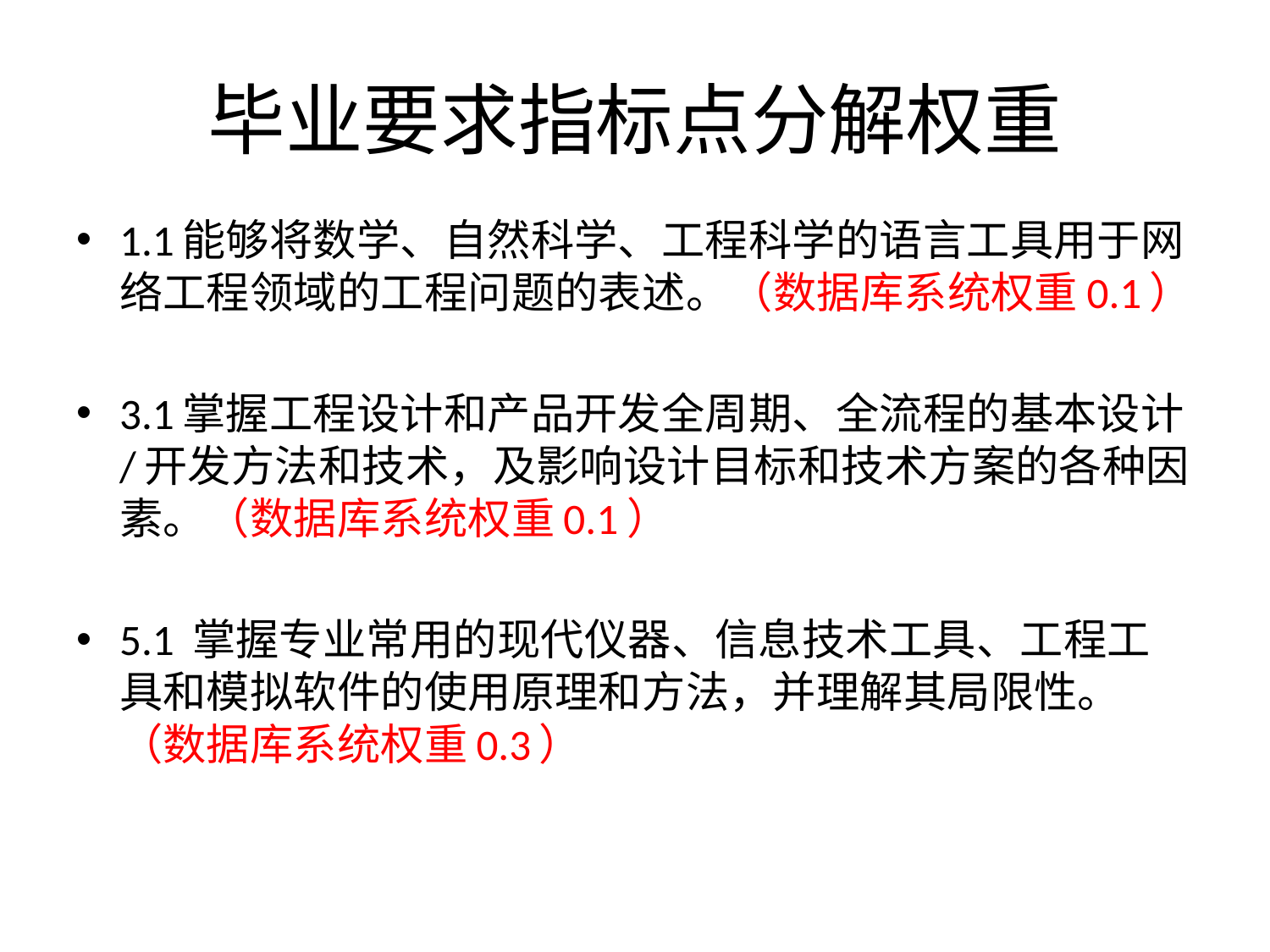

# 毕业要求指标点分解权重
1.1能够将数学、自然科学、工程科学的语言工具用于网络工程领域的工程问题的表述。（数据库系统权重0.1）

3.1掌握工程设计和产品开发全周期、全流程的基本设计/开发方法和技术，及影响设计目标和技术方案的各种因素。（数据库系统权重0.1）

5.1 掌握专业常用的现代仪器、信息技术工具、工程工具和模拟软件的使用原理和方法，并理解其局限性。（数据库系统权重0.3）